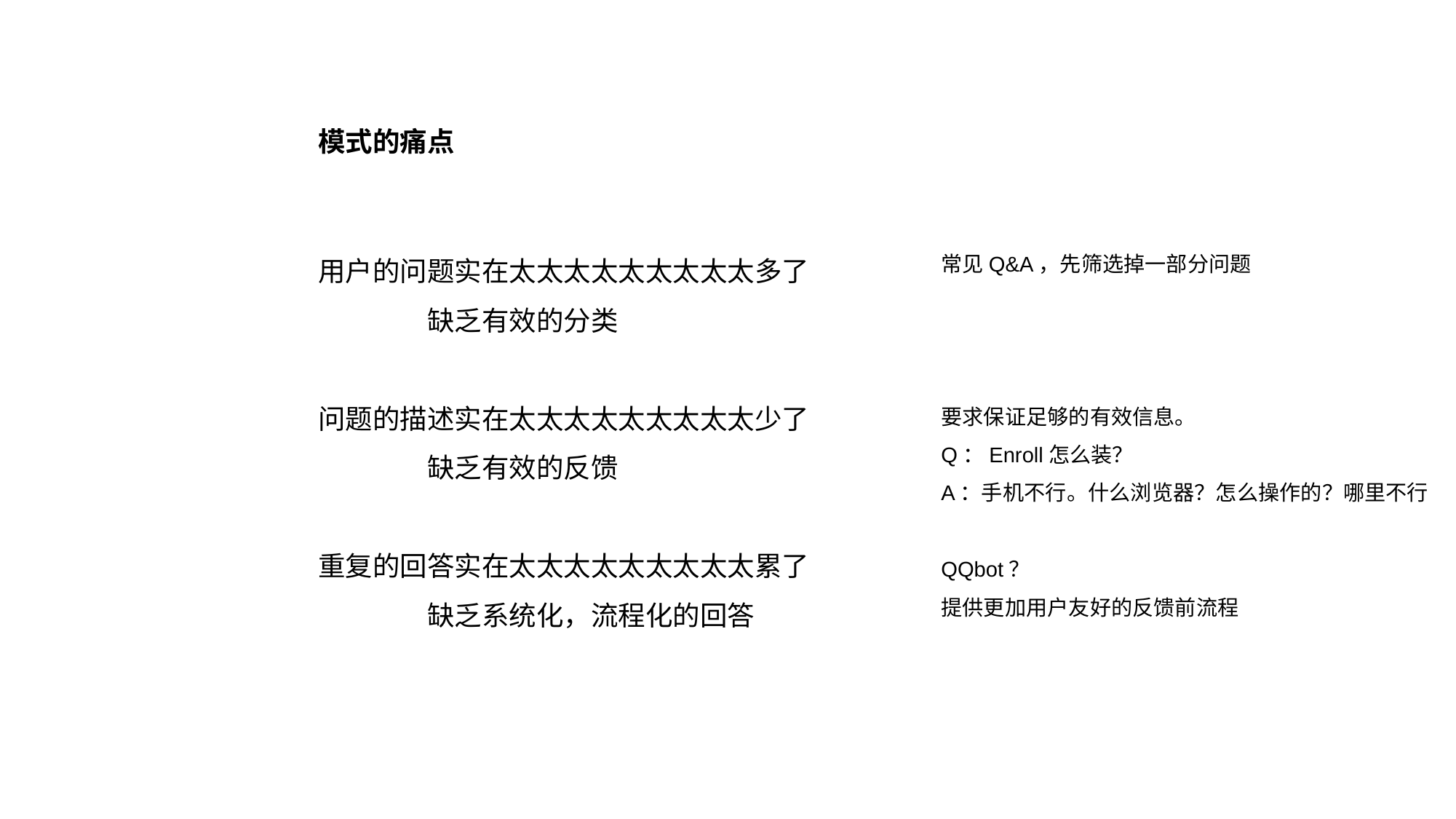

模式的痛点
用户的问题实在太太太太太太太太太多了
	缺乏有效的分类

问题的描述实在太太太太太太太太太少了
	缺乏有效的反馈

重复的回答实在太太太太太太太太太累了
	缺乏系统化，流程化的回答
常见Q&A，先筛选掉一部分问题

要求保证足够的有效信息。
Q：Enroll怎么装？
A：手机不行。什么浏览器？怎么操作的？哪里不行

QQbot？
提供更加用户友好的反馈前流程